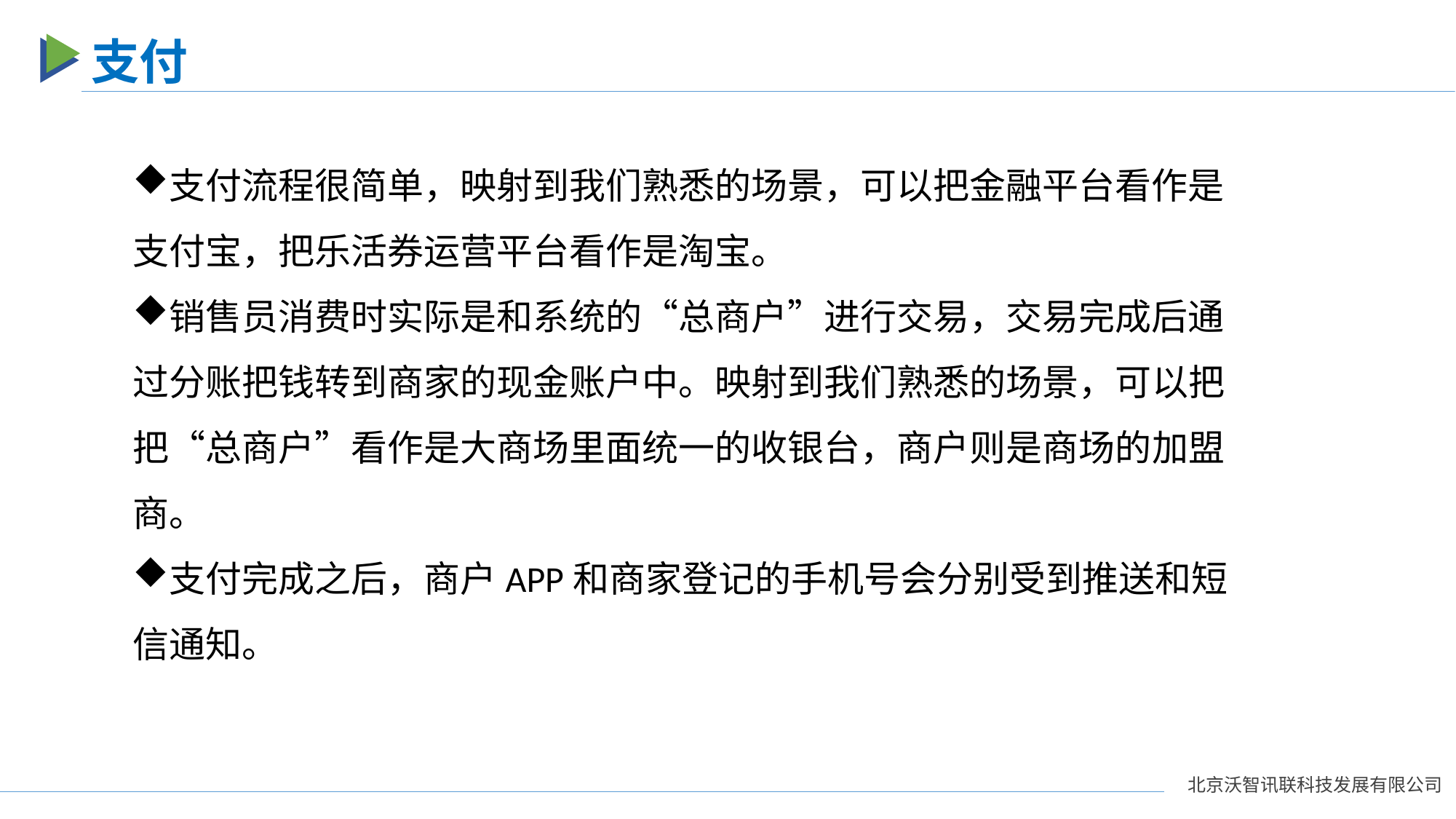

支付
支付流程很简单，映射到我们熟悉的场景，可以把金融平台看作是支付宝，把乐活券运营平台看作是淘宝。
销售员消费时实际是和系统的“总商户”进行交易，交易完成后通过分账把钱转到商家的现金账户中。映射到我们熟悉的场景，可以把把“总商户”看作是大商场里面统一的收银台，商户则是商场的加盟商。
支付完成之后，商户APP和商家登记的手机号会分别受到推送和短信通知。